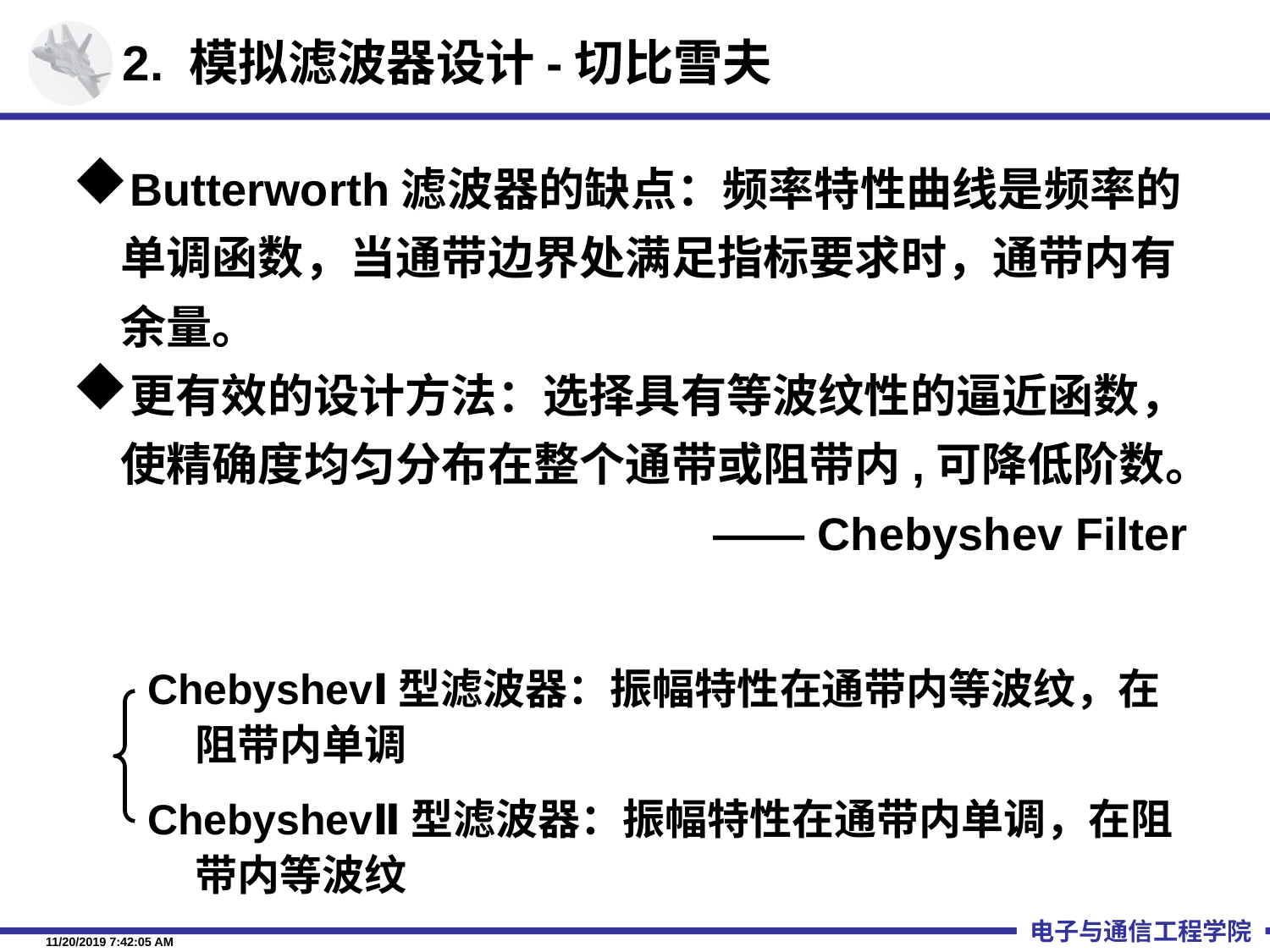

# 2. 模拟滤波器设计-切比雪夫
Butterworth滤波器的缺点：频率特性曲线是频率的单调函数，当通带边界处满足指标要求时，通带内有余量。
更有效的设计方法：选择具有等波纹性的逼近函数，使精确度均匀分布在整个通带或阻带内,可降低阶数。
                     —— Chebyshev Filter

ChebyshevⅠ型滤波器：振幅特性在通带内等波纹，在阻带内单调

ChebyshevⅡ型滤波器：振幅特性在通带内单调，在阻带内等波纹